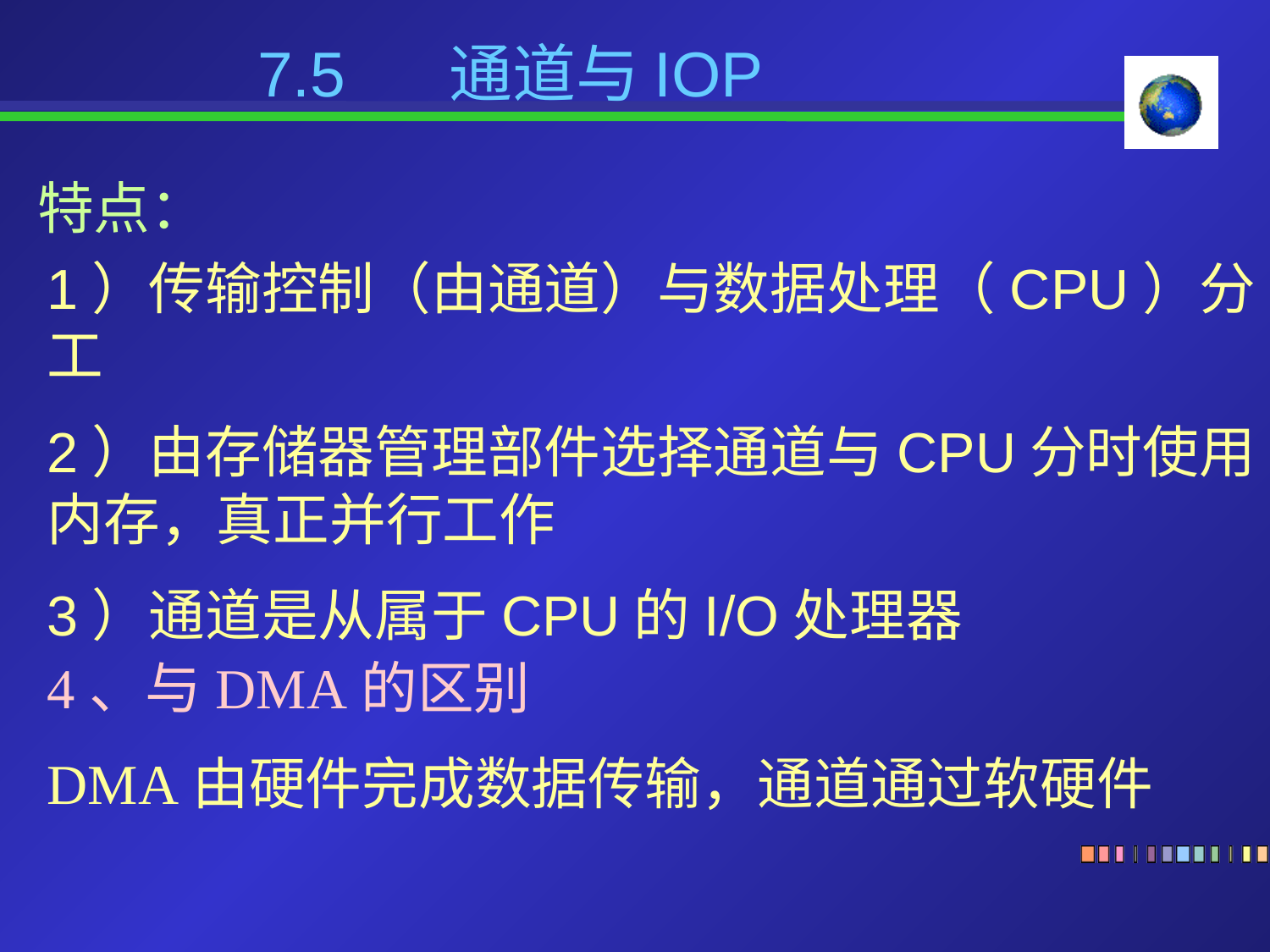

7.5     通道与IOP
特点：
1）传输控制（由通道）与数据处理（CPU）分工
2）由存储器管理部件选择通道与CPU分时使用内存，真正并行工作
3）通道是从属于CPU的I/O处理器
4、与DMA的区别
DMA由硬件完成数据传输，通道通过软硬件
87